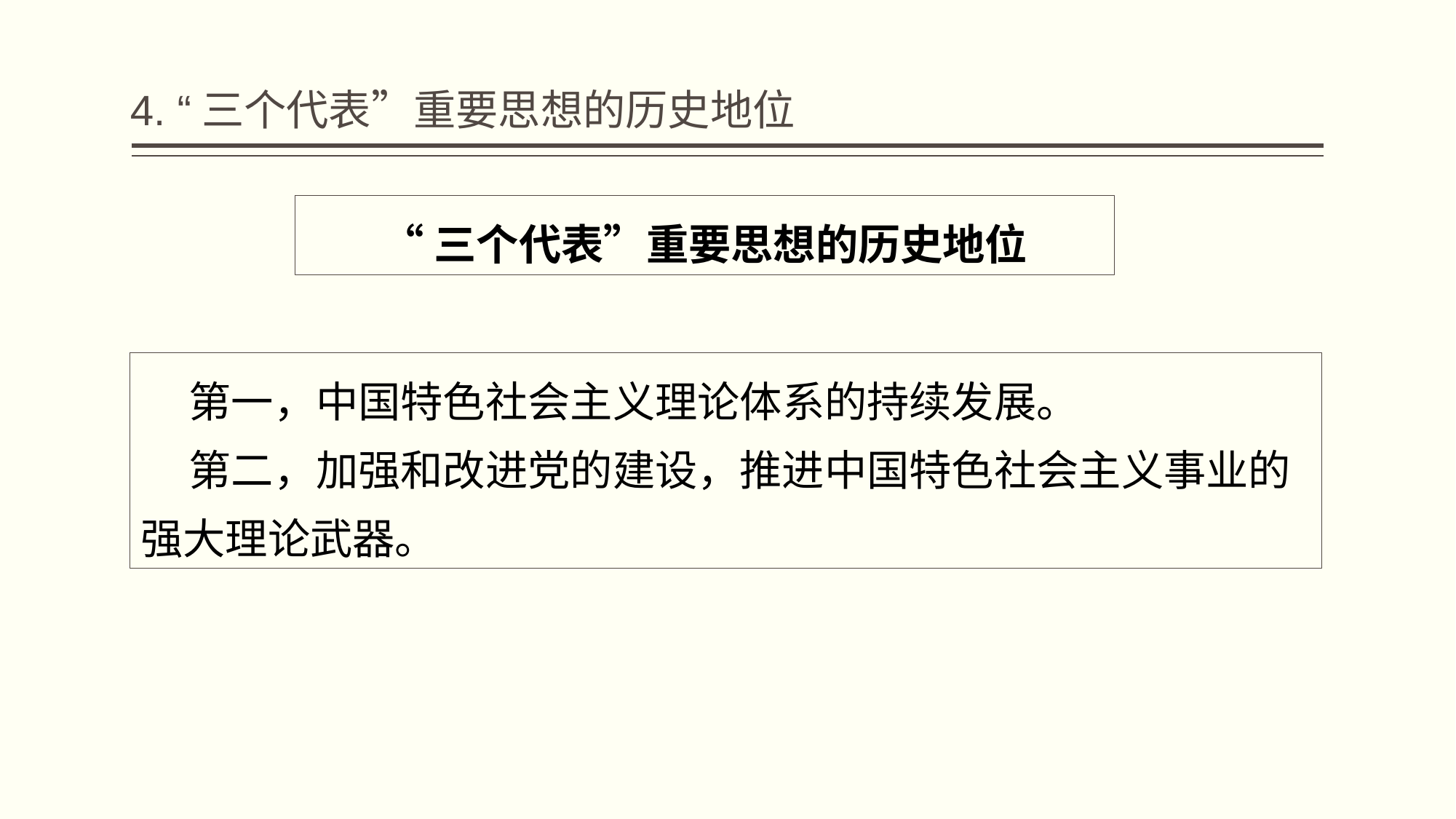

# 4. “三个代表”重要思想的历史地位
“三个代表”重要思想的历史地位
    第一，中国特色社会主义理论体系的持续发展。
    第二，加强和改进党的建设，推进中国特色社会主义事业的强大理论武器。